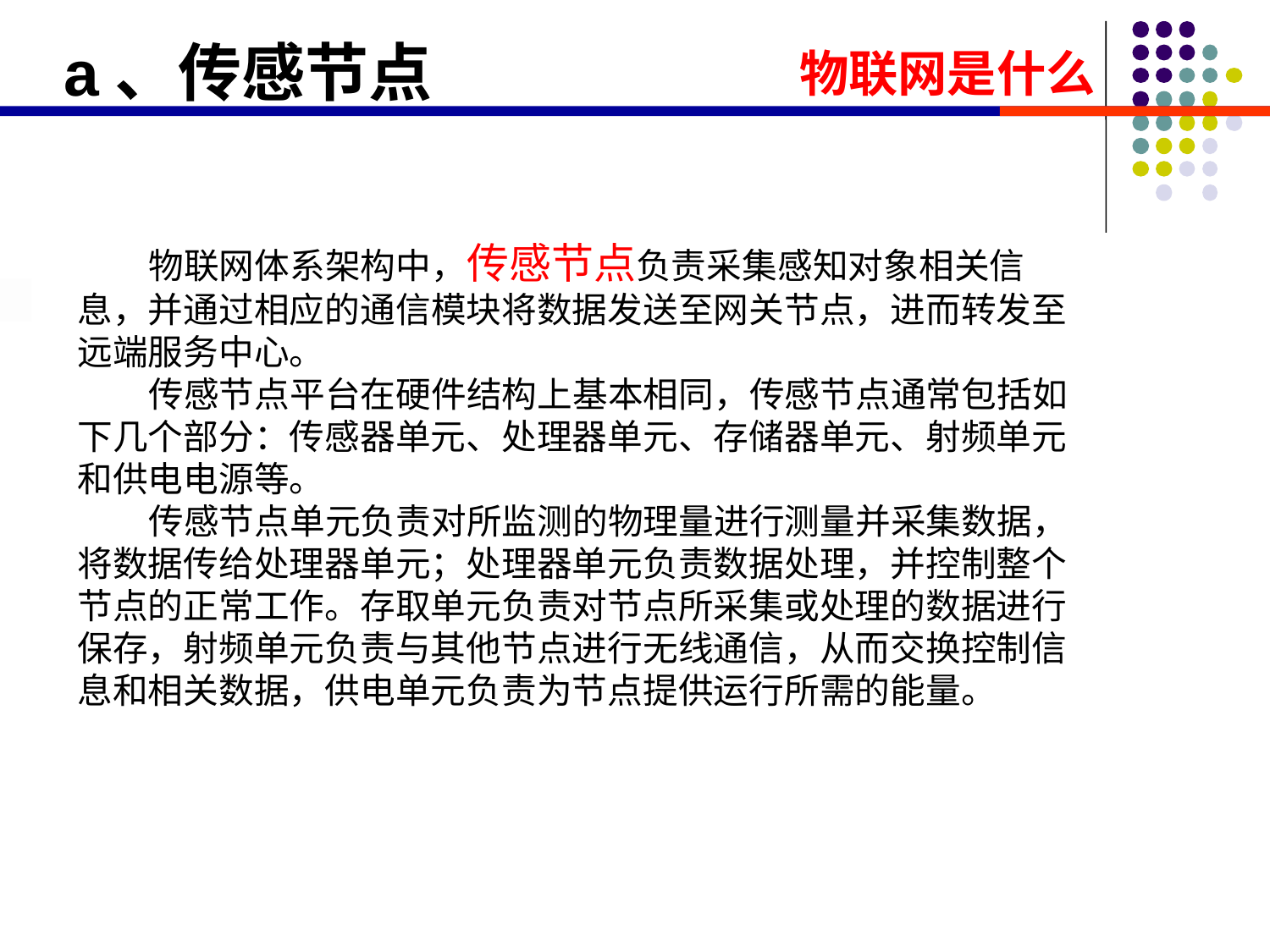

a、传感节点
物联网是什么

        物联网体系架构中，传感节点负责采集感知对象相关信息，并通过相应的通信模块将数据发送至网关节点，进而转发至远端服务中心。
        传感节点平台在硬件结构上基本相同，传感节点通常包括如下几个部分：传感器单元、处理器单元、存储器单元、射频单元和供电电源等。
        传感节点单元负责对所监测的物理量进行测量并采集数据，将数据传给处理器单元；处理器单元负责数据处理，并控制整个节点的正常工作。存取单元负责对节点所采集或处理的数据进行保存，射频单元负责与其他节点进行无线通信，从而交换控制信息和相关数据，供电单元负责为节点提供运行所需的能量。